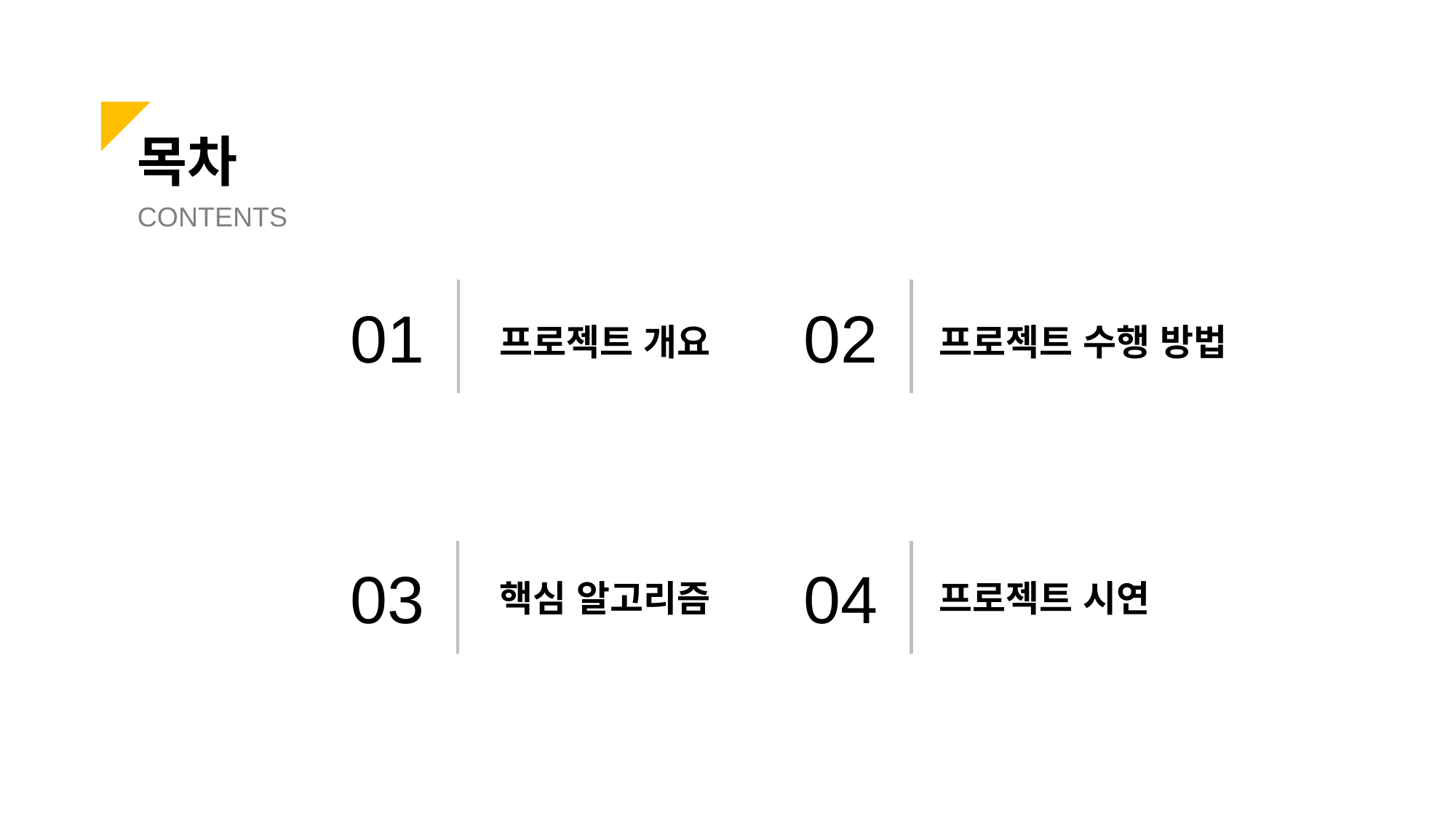

목차
CONTENTS
01
프로젝트 개요
02
프로젝트 수행 방법
03
핵심 알고리즘
04
프로젝트 시연